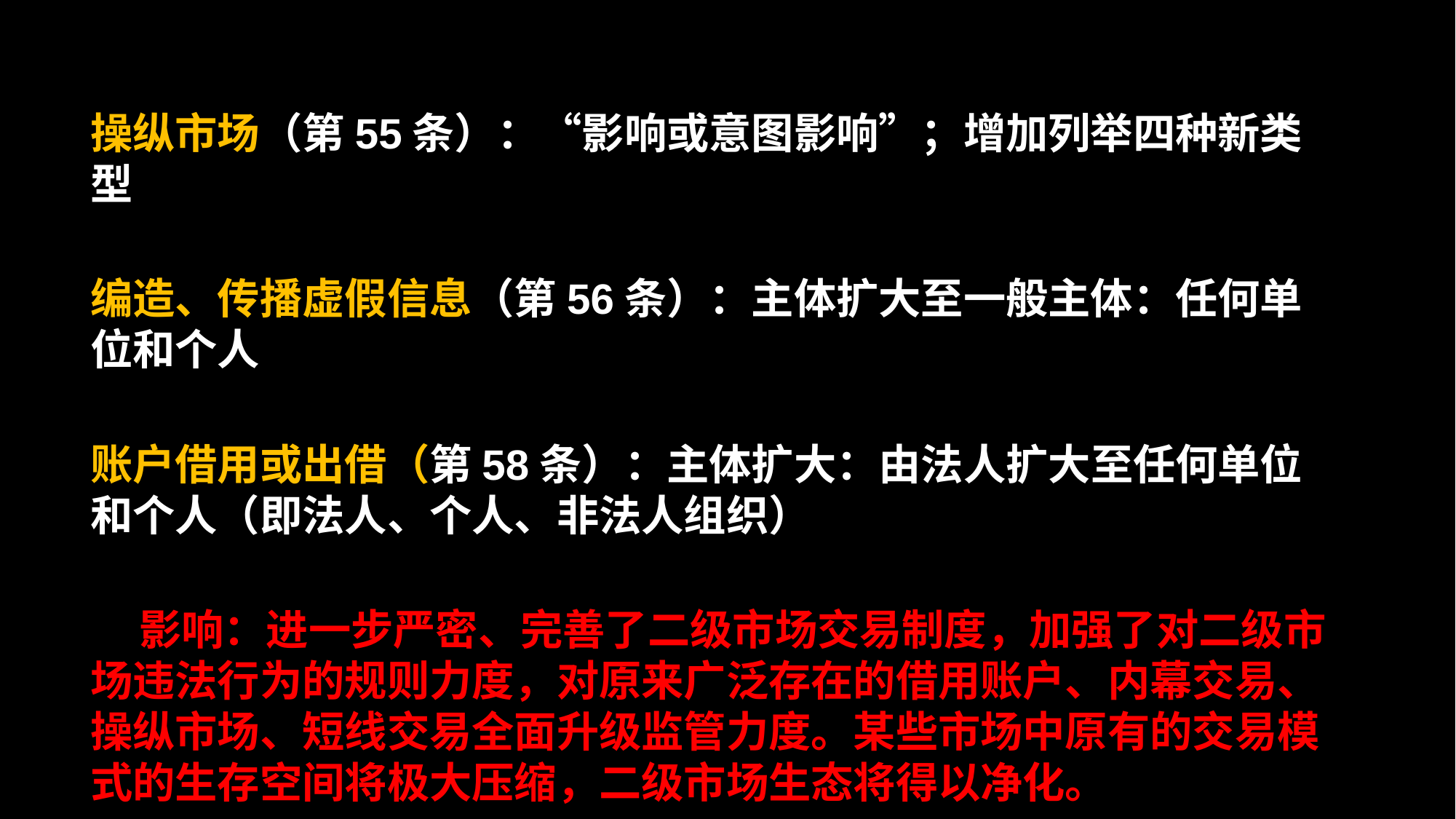

操纵市场（第55条）：“影响或意图影响”；增加列举四种新类型
编造、传播虚假信息（第56条）：主体扩大至一般主体：任何单位和个人
账户借用或出借（第58条）：主体扩大：由法人扩大至任何单位和个人（即法人、个人、非法人组织）
    影响：进一步严密、完善了二级市场交易制度，加强了对二级市场违法行为的规则力度，对原来广泛存在的借用账户、内幕交易、操纵市场、短线交易全面升级监管力度。某些市场中原有的交易模式的生存空间将极大压缩，二级市场生态将得以净化。